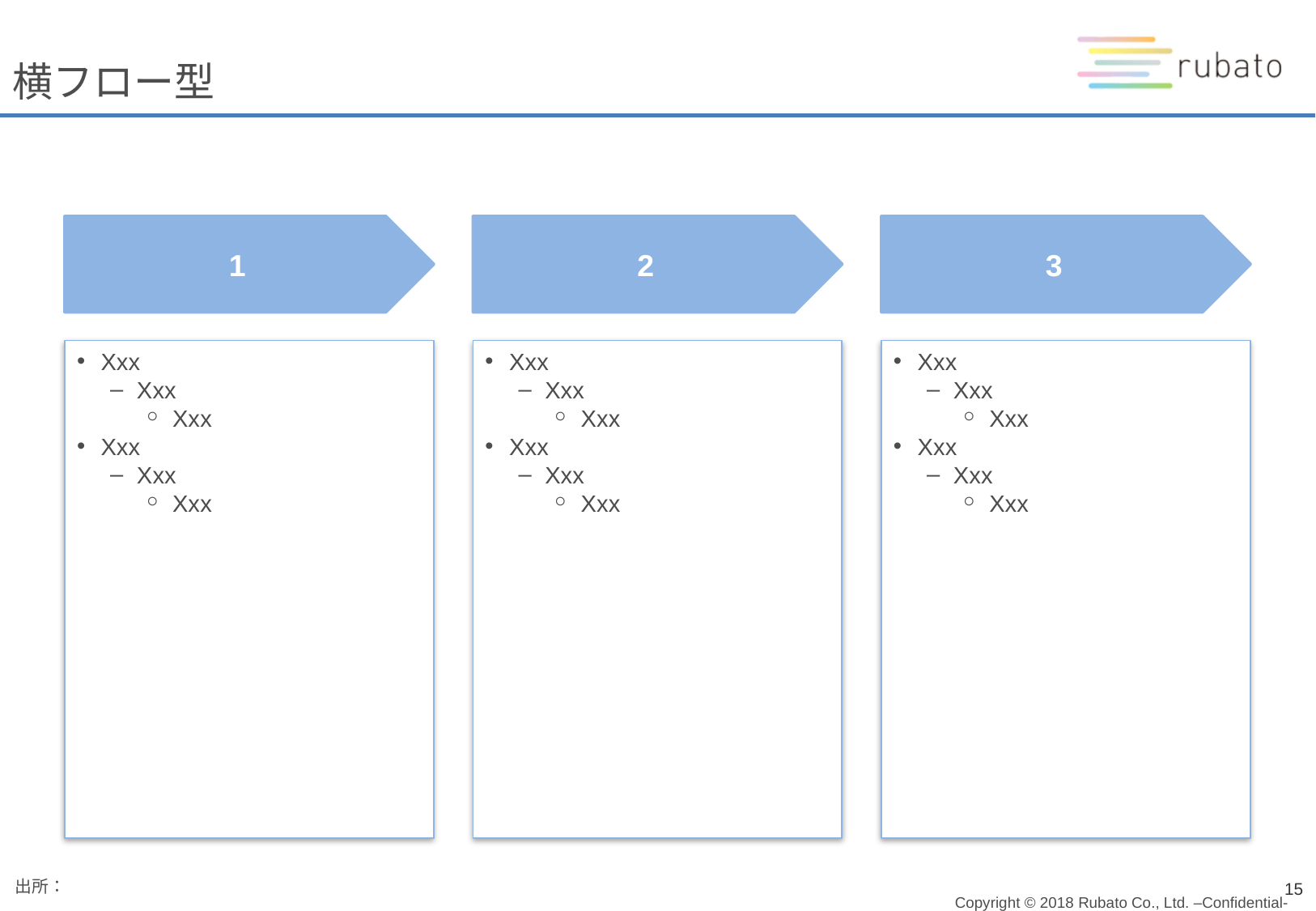

# 横フロー型

1
2
3
Xxx
Xxx
Xxx
Xxx
Xxx
Xxx
Xxx
Xxx
Xxx
Xxx
Xxx
Xxx
Xxx
Xxx
Xxx
Xxx
Xxx
Xxx
出所：
15